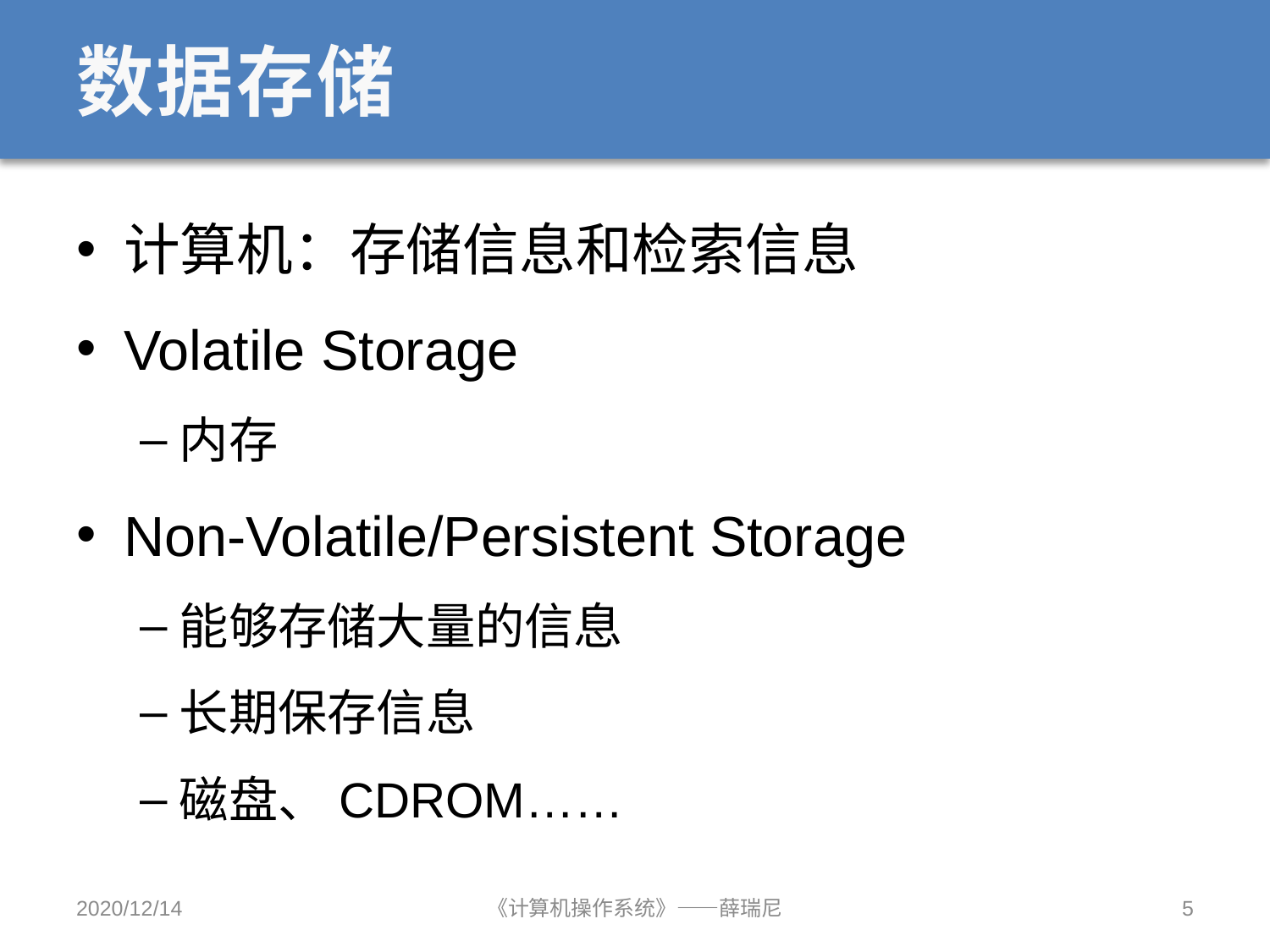

# 数据存储
计算机：存储信息和检索信息
Volatile Storage
内存
Non-Volatile/Persistent Storage
能够存储大量的信息
长期保存信息
磁盘、CDROM……

2020/12/14
《计算机操作系统》——薛瑞尼
5